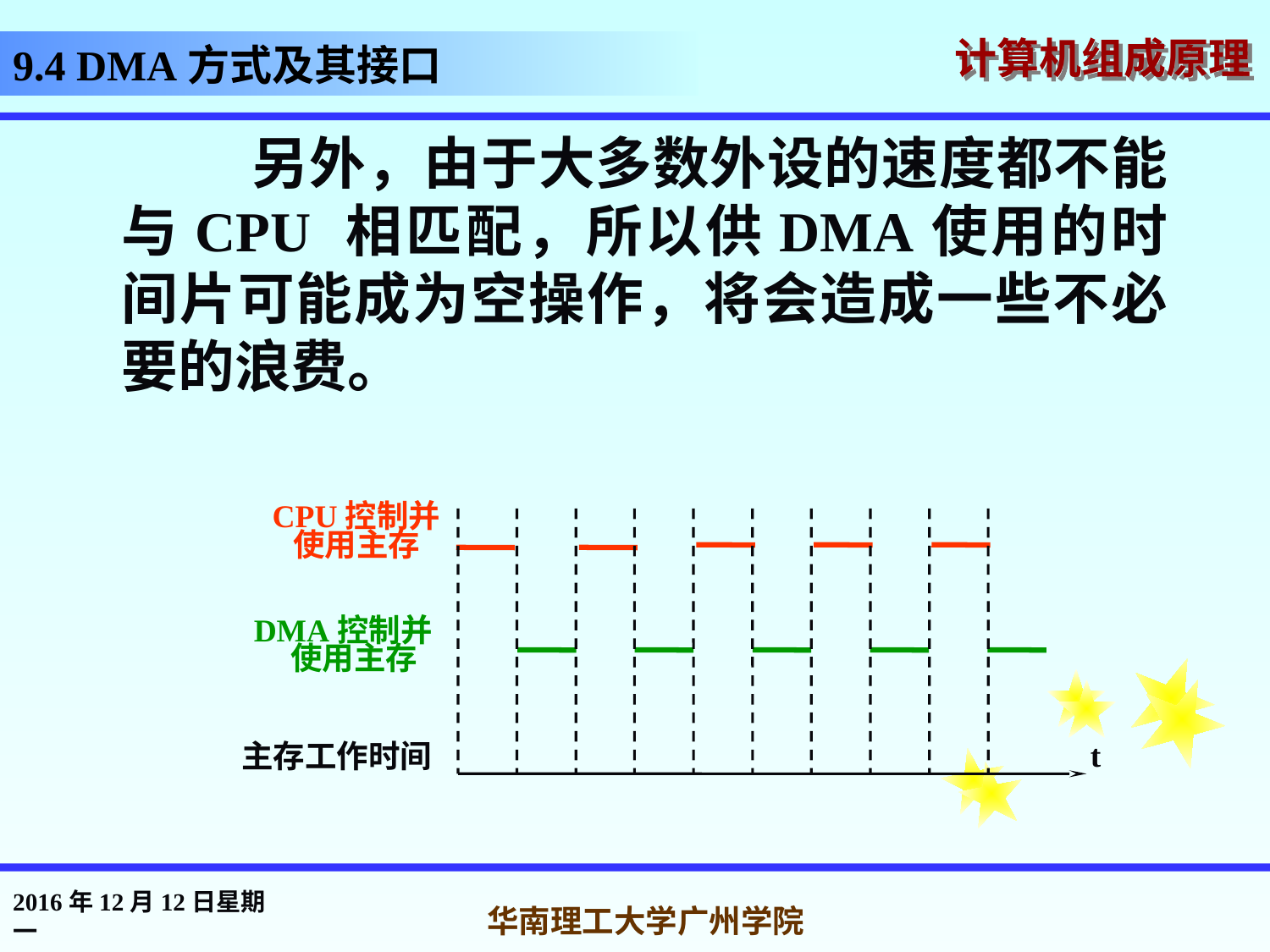

# 9.4 DMA方式及其接口
            另外，由于大多数外设的速度都不能与CPU 相匹配，所以供DMA使用的时间片可能成为空操作，将会造成一些不必要的浪费。
CPU控制并
使用主存

DMA控制并
  使用主存
t
主存工作时间

2016年12月12日星期一
华南理工大学广州学院